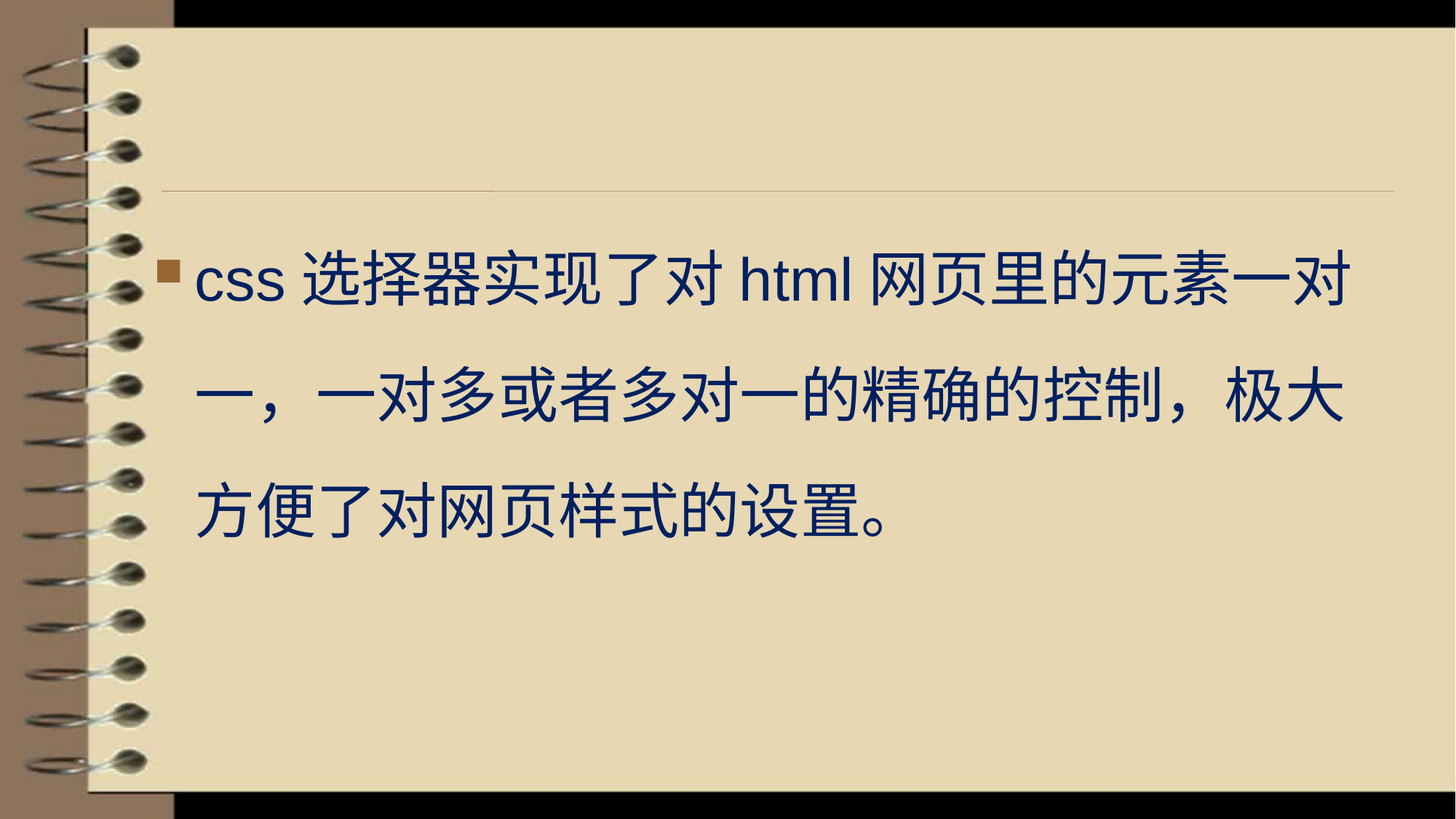

css选择器实现了对html网页里的元素一对一，一对多或者多对一的精确的控制，极大方便了对网页样式的设置。